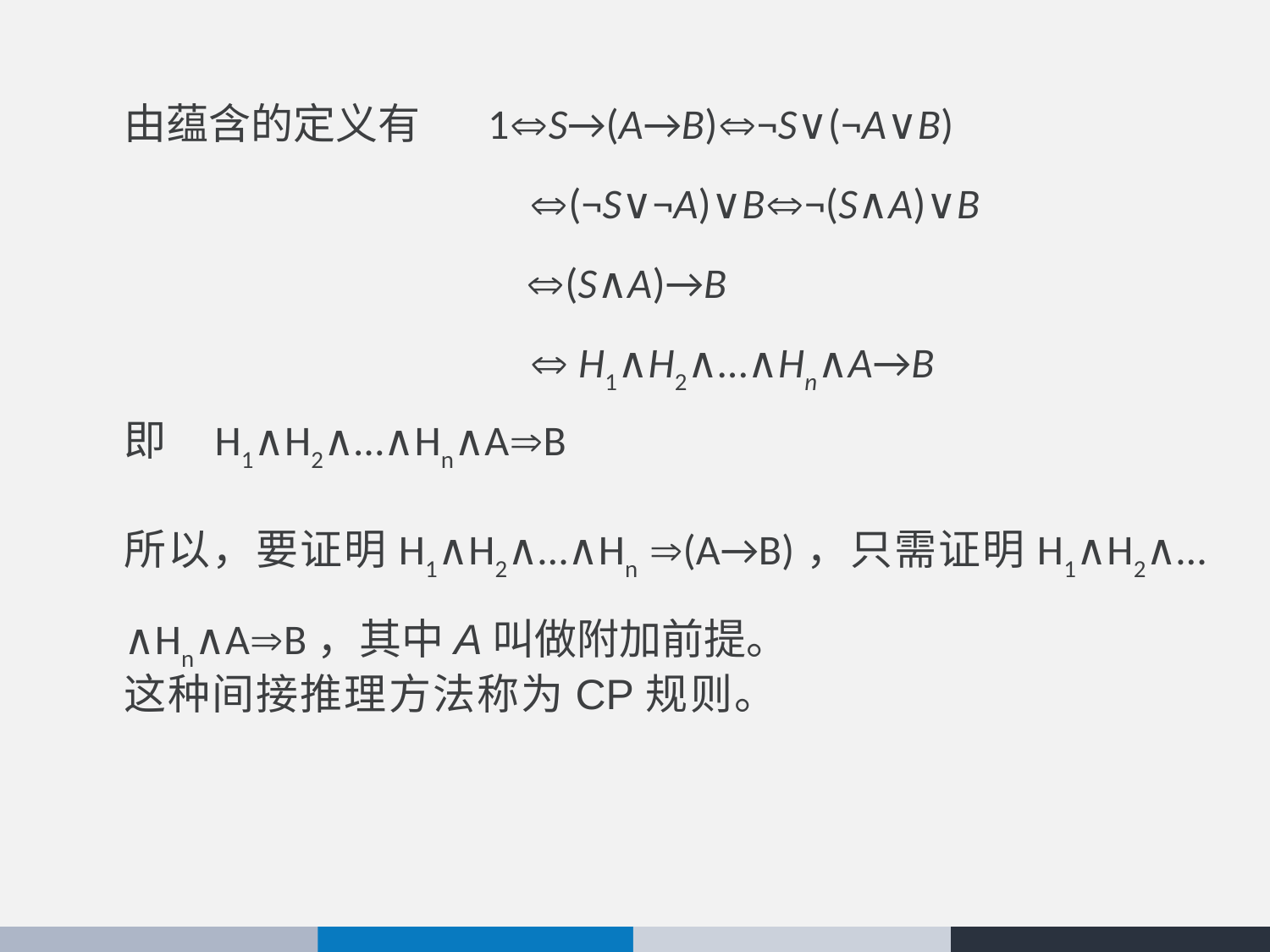

由蕴含的定义有      1⇔S→(A→B)⇔¬S∨(¬A∨B)
⇔(¬S∨¬A)∨B⇔¬(S∧A)∨B
⇔(S∧A)→B
⇔ H1∧H2∧…∧Hn∧A→B
即    H1∧H2∧…∧Hn∧A⇒B
所以，要证明H1∧H2∧…∧Hn ⇒(A→B)，只需证明H1∧H2∧…∧Hn∧A⇒B，其中A叫做附加前提。
这种间接推理方法称为CP规则。